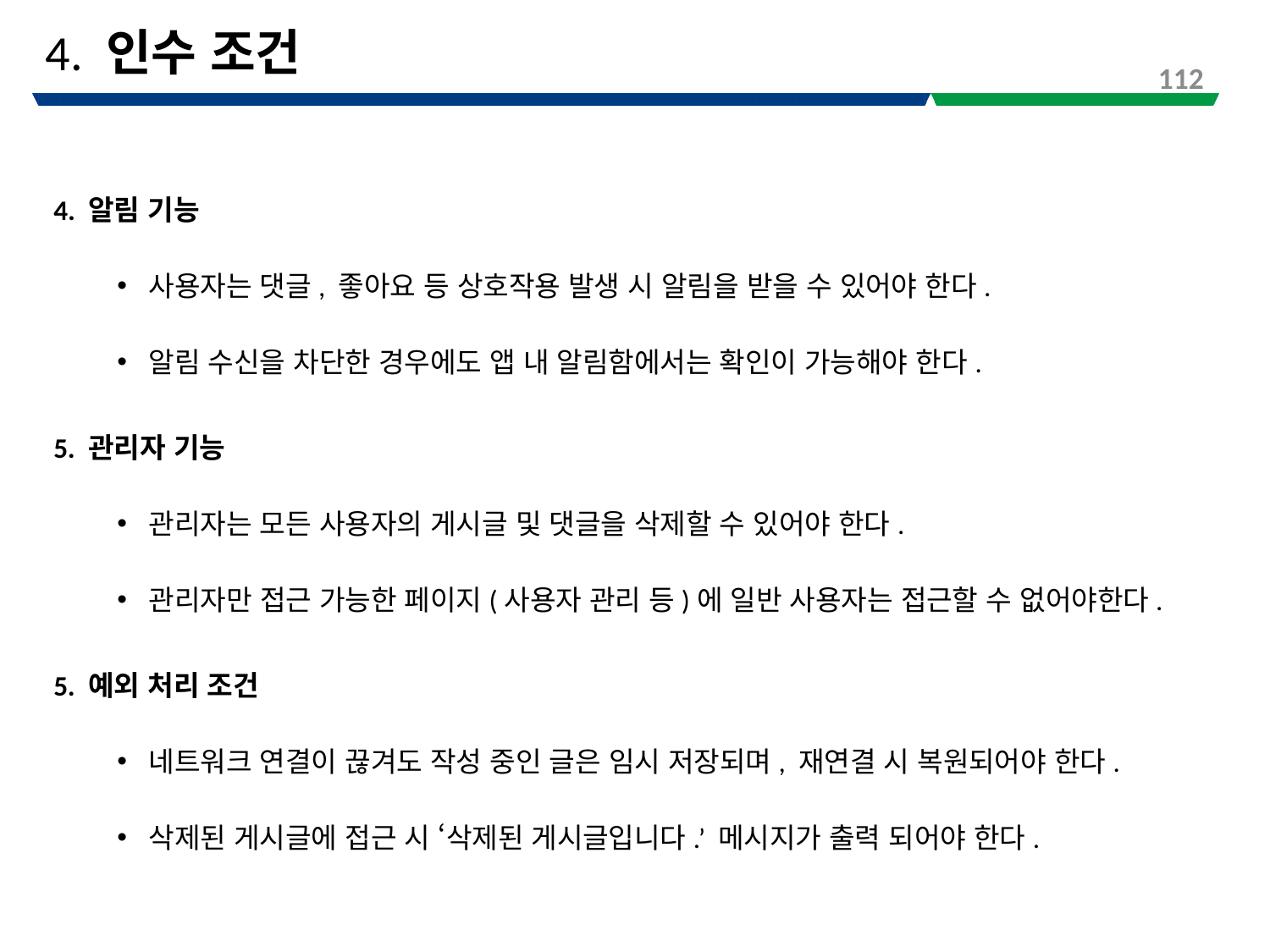

# 4. 인수 조건
112
4. 알림 기능
사용자는 댓글, 좋아요 등 상호작용 발생 시 알림을 받을 수 있어야 한다.
알림 수신을 차단한 경우에도 앱 내 알림함에서는 확인이 가능해야 한다.
5. 관리자 기능
관리자는 모든 사용자의 게시글 및 댓글을 삭제할 수 있어야 한다.
관리자만 접근 가능한 페이지(사용자 관리 등)에 일반 사용자는 접근할 수 없어야한다.
5. 예외 처리 조건
네트워크 연결이 끊겨도 작성 중인 글은 임시 저장되며, 재연결 시 복원되어야 한다.
삭제된 게시글에 접근 시 ‘삭제된 게시글입니다.’ 메시지가 출력 되어야 한다.